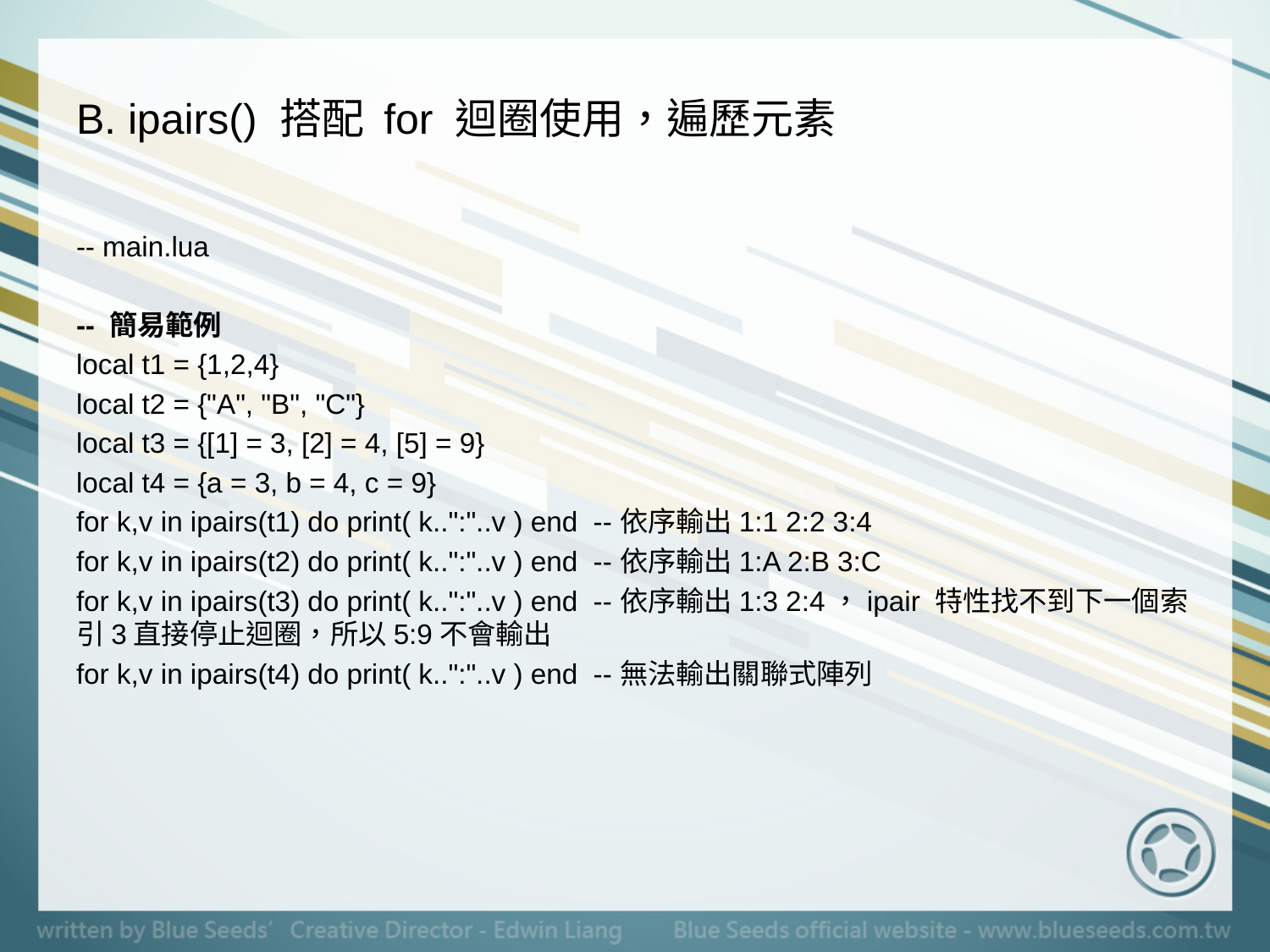

# B. ipairs() 搭配 for 迴圈使用，遍歷元素
-- main.lua

-- 簡易範例
local t1 = {1,2,4}
local t2 = {"A", "B", "C"}
local t3 = {[1] = 3, [2] = 4, [5] = 9}
local t4 = {a = 3, b = 4, c = 9}
for k,v in ipairs(t1) do print( k..":"..v ) end  --依序輸出1:1 2:2 3:4
for k,v in ipairs(t2) do print( k..":"..v ) end  --依序輸出1:A 2:B 3:C
for k,v in ipairs(t3) do print( k..":"..v ) end  --依序輸出1:3 2:4，ipair 特性找不到下一個索引3直接停止迴圈，所以5:9不會輸出
for k,v in ipairs(t4) do print( k..":"..v ) end  --無法輸出關聯式陣列